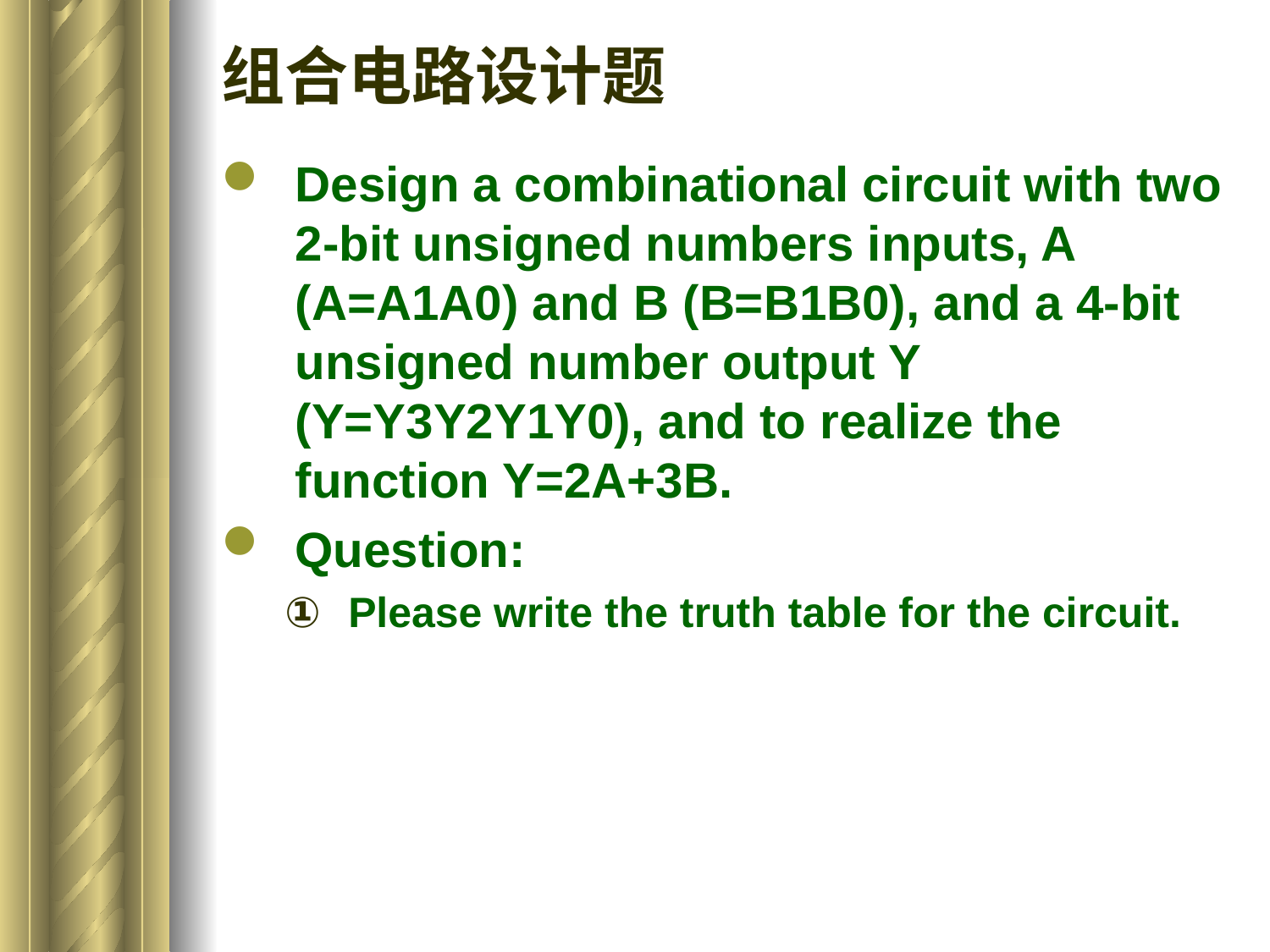

# 组合电路设计题
Design a combinational circuit with two 2-bit unsigned numbers inputs, A (A=A1A0) and B (B=B1B0), and a 4-bit unsigned number output Y (Y=Y3Y2Y1Y0), and to realize the function Y=2A+3B.
Question:
Please write the truth table for the circuit.